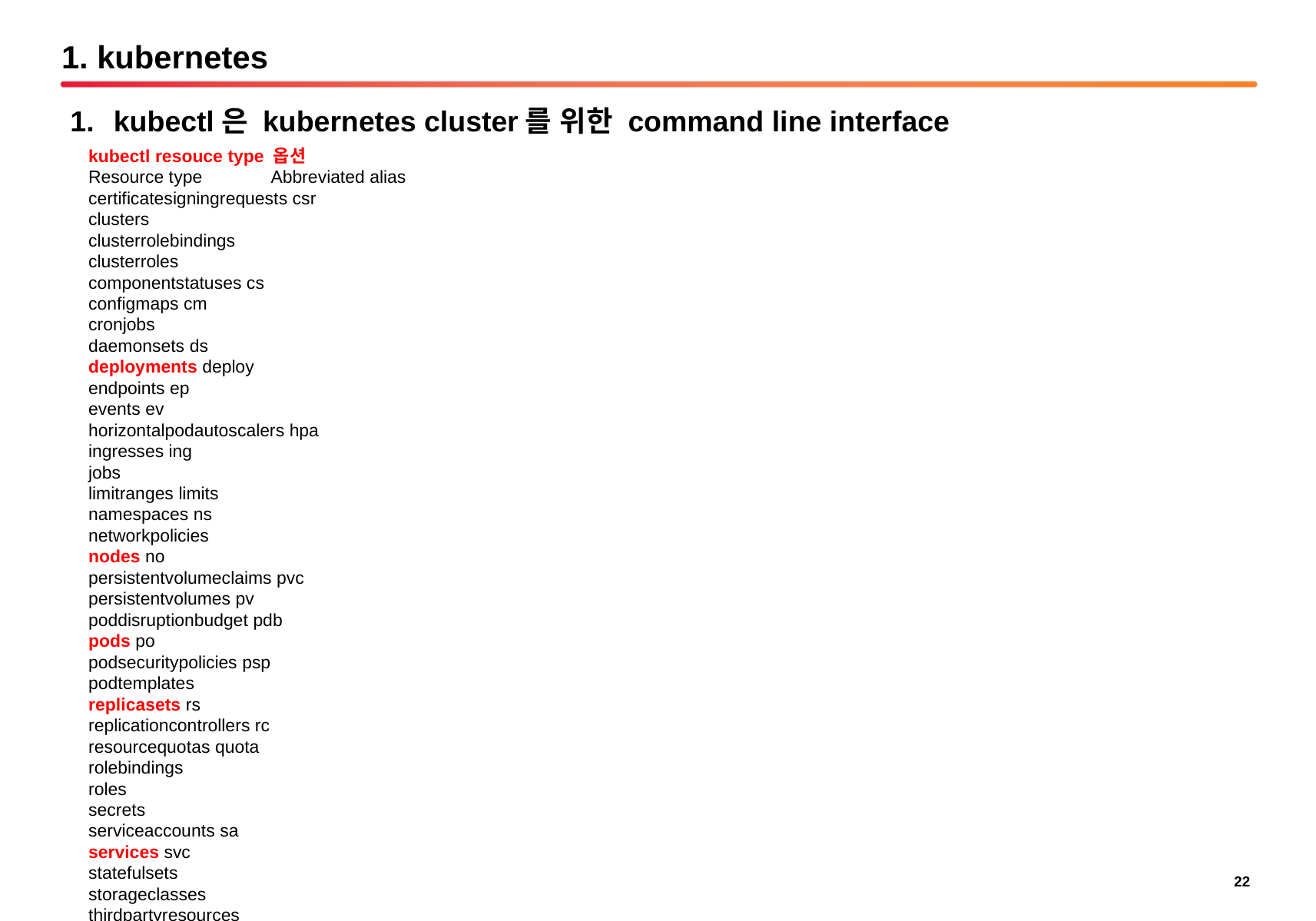

# 1. kubernetes
kubectl은 kubernetes cluster를 위한 command line interface

kubectl resouce type 옵션
Resource type              Abbreviated alias
certificatesigningrequests csr
clusters
clusterrolebindings
clusterroles
componentstatuses cs
configmaps cm
cronjobs
daemonsets ds
deployments deploy
endpoints ep
events ev
horizontalpodautoscalers hpa
ingresses ing
jobs
limitranges limits
namespaces ns
networkpolicies
nodes no
persistentvolumeclaims pvc
persistentvolumes pv
poddisruptionbudget pdb
pods po
podsecuritypolicies psp
podtemplates
replicasets rs
replicationcontrollers rc
resourcequotas quota
rolebindings
roles
secrets
serviceaccounts sa
services svc
statefulsets
storageclasses
thirdpartyresources